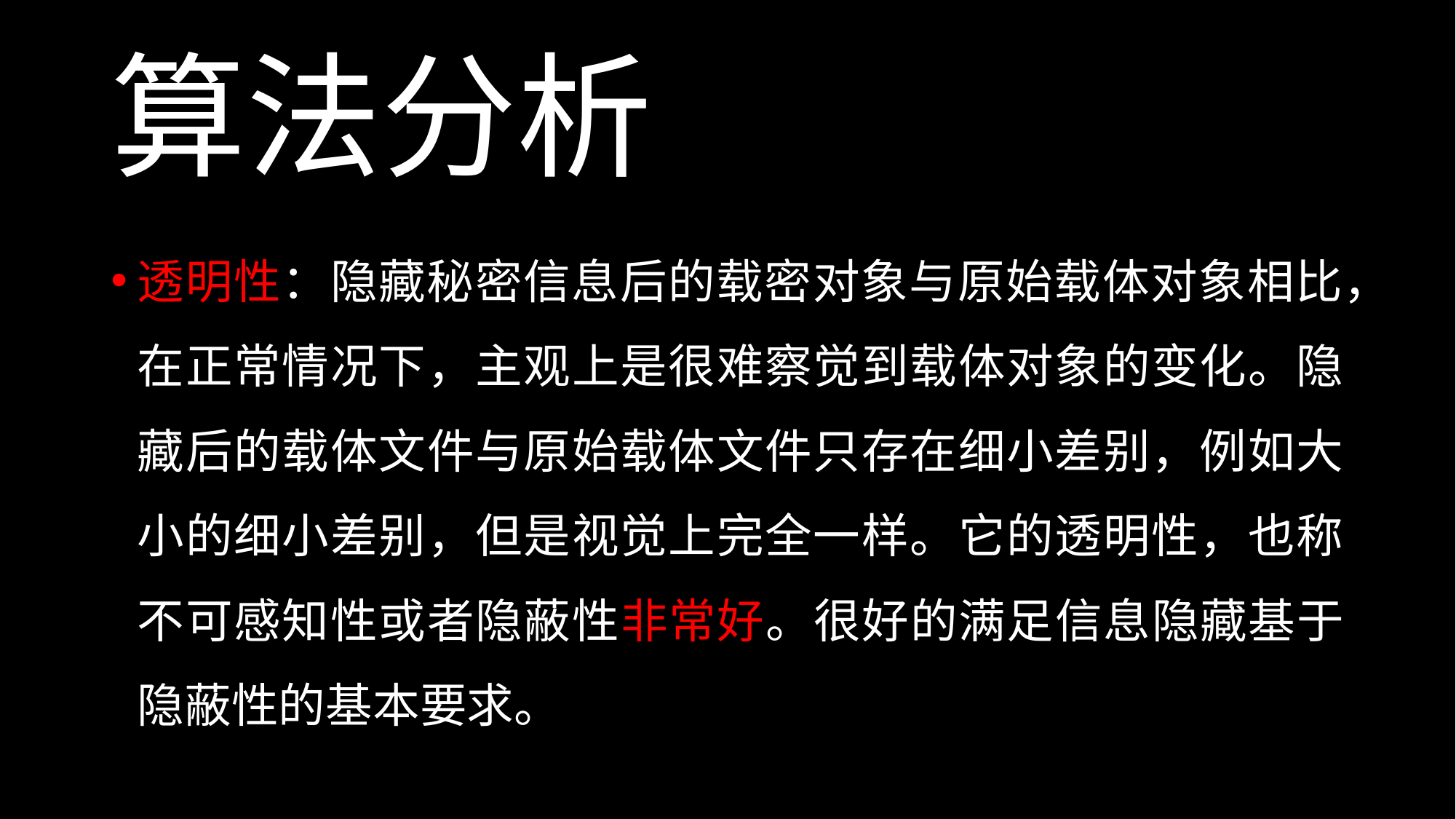

# 算法分析
透明性：隐藏秘密信息后的载密对象与原始载体对象相比，在正常情况下，主观上是很难察觉到载体对象的变化。隐藏后的载体文件与原始载体文件只存在细小差别，例如大小的细小差别，但是视觉上完全一样。它的透明性，也称不可感知性或者隐蔽性非常好。很好的满足信息隐藏基于隐蔽性的基本要求。